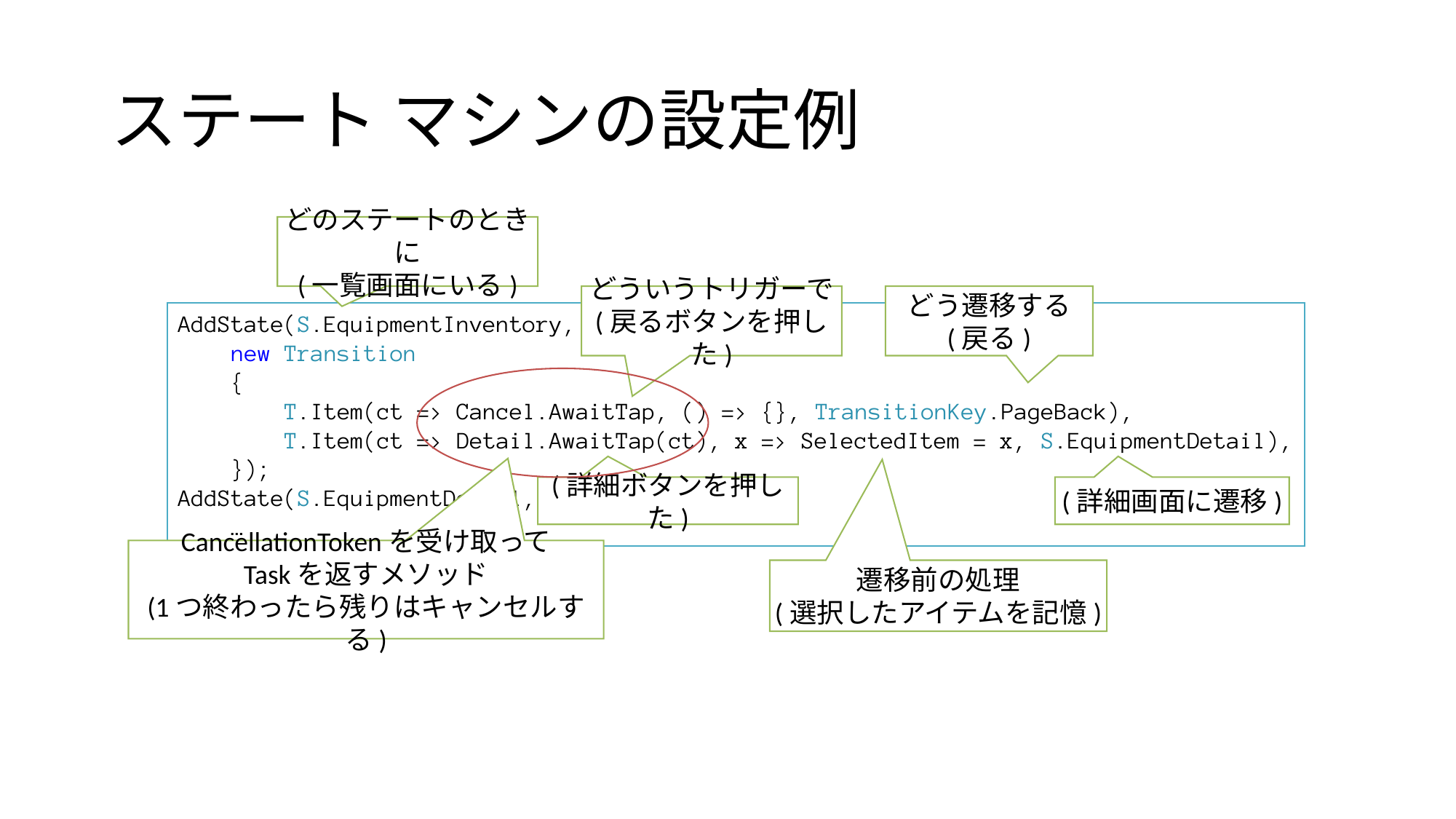

# ステート マシンの設定例
どのステートのときに
(一覧画面にいる)
どういうトリガーで
(戻るボタンを押した)
どう遷移する
(戻る)
AddState(S.EquipmentInventory,
    new Transition
    {
        T.Item(ct => Cancel.AwaitTap, () => {}, TransitionKey.PageBack),
        T.Item(ct => Detail.AwaitTap(ct), x => SelectedItem = x, S.EquipmentDetail),
    });
AddState(S.EquipmentDetail,
    …

(詳細ボタンを押した)
(詳細画面に遷移)
CancellationTokenを受け取って
Taskを返すメソッド
(1つ終わったら残りはキャンセルする)
遷移前の処理
(選択したアイテムを記憶)